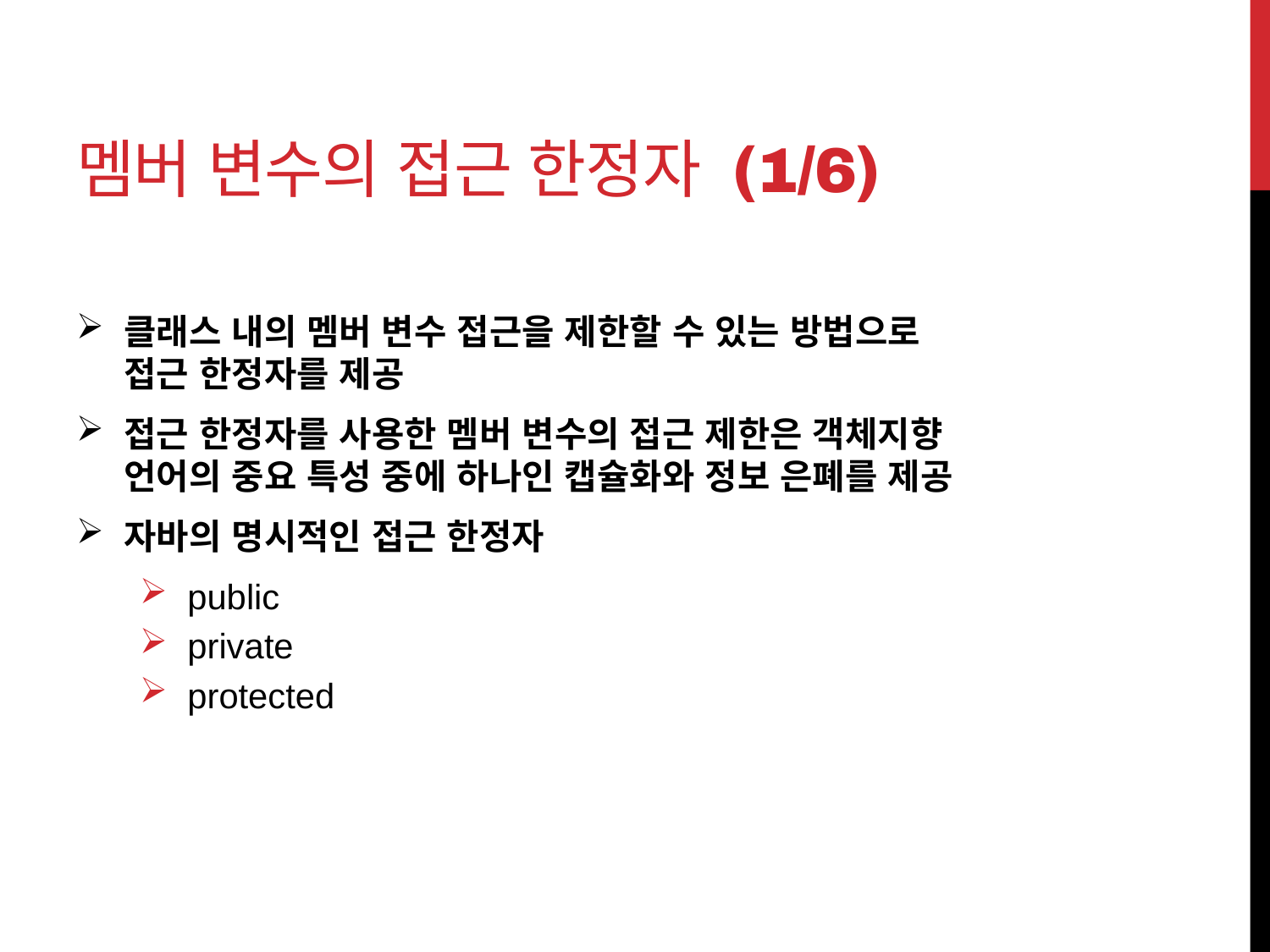

# 멤버 변수의 접근 한정자 (1/6)

클래스 내의 멤버 변수 접근을 제한할 수 있는 방법으로
접근 한정자를 제공
접근 한정자를 사용한 멤버 변수의 접근 제한은 객체지향
언어의 중요 특성 중에 하나인 캡슐화와 정보 은폐를 제공
자바의 명시적인 접근 한정자
public
private
protected